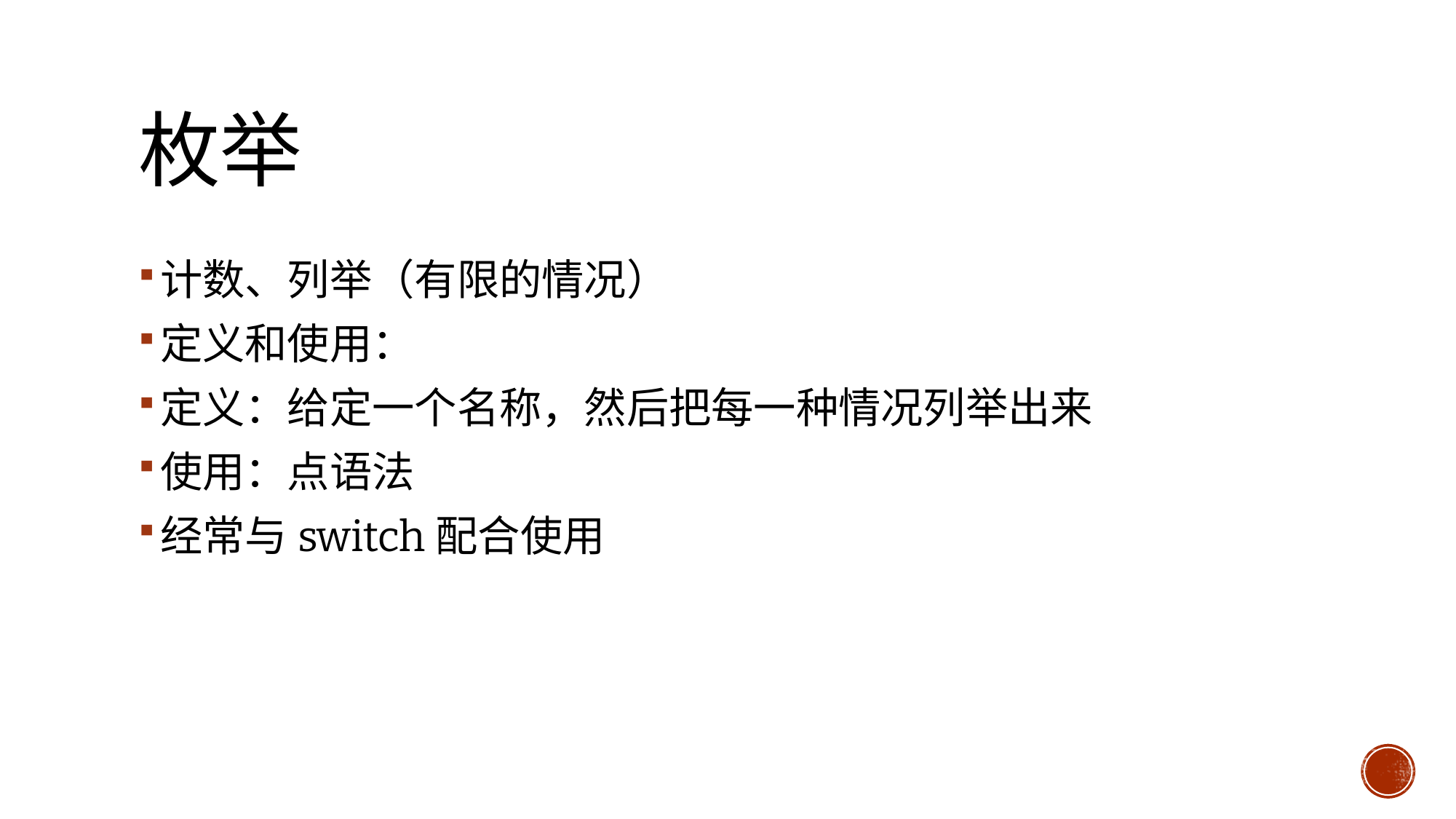

# 枚举
计数、列举（有限的情况）
定义和使用：
定义：给定一个名称，然后把每一种情况列举出来
使用：点语法
经常与switch配合使用